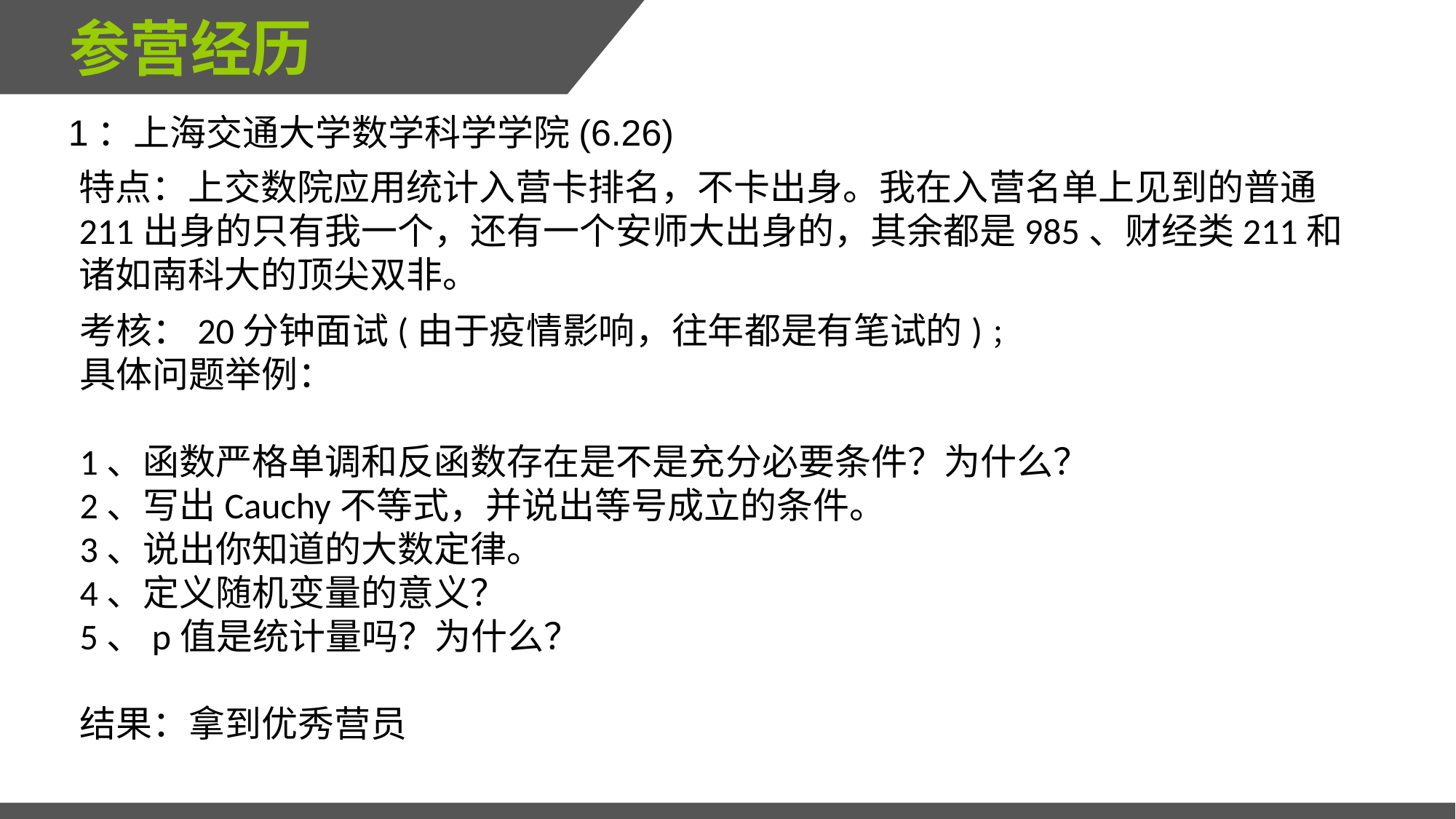

参营经历
1：上海交通大学数学科学学院(6.26)
特点：上交数院应用统计入营卡排名，不卡出身。我在入营名单上见到的普通211出身的只有我一个，还有一个安师大出身的，其余都是985、财经类211和诸如南科大的顶尖双非。
考核：20分钟面试(由于疫情影响，往年都是有笔试的)；
具体问题举例：

1、函数严格单调和反函数存在是不是充分必要条件？为什么？
2、写出Cauchy不等式，并说出等号成立的条件。
3、说出你知道的大数定律。
4、定义随机变量的意义？
5、p值是统计量吗？为什么？

结果：拿到优秀营员